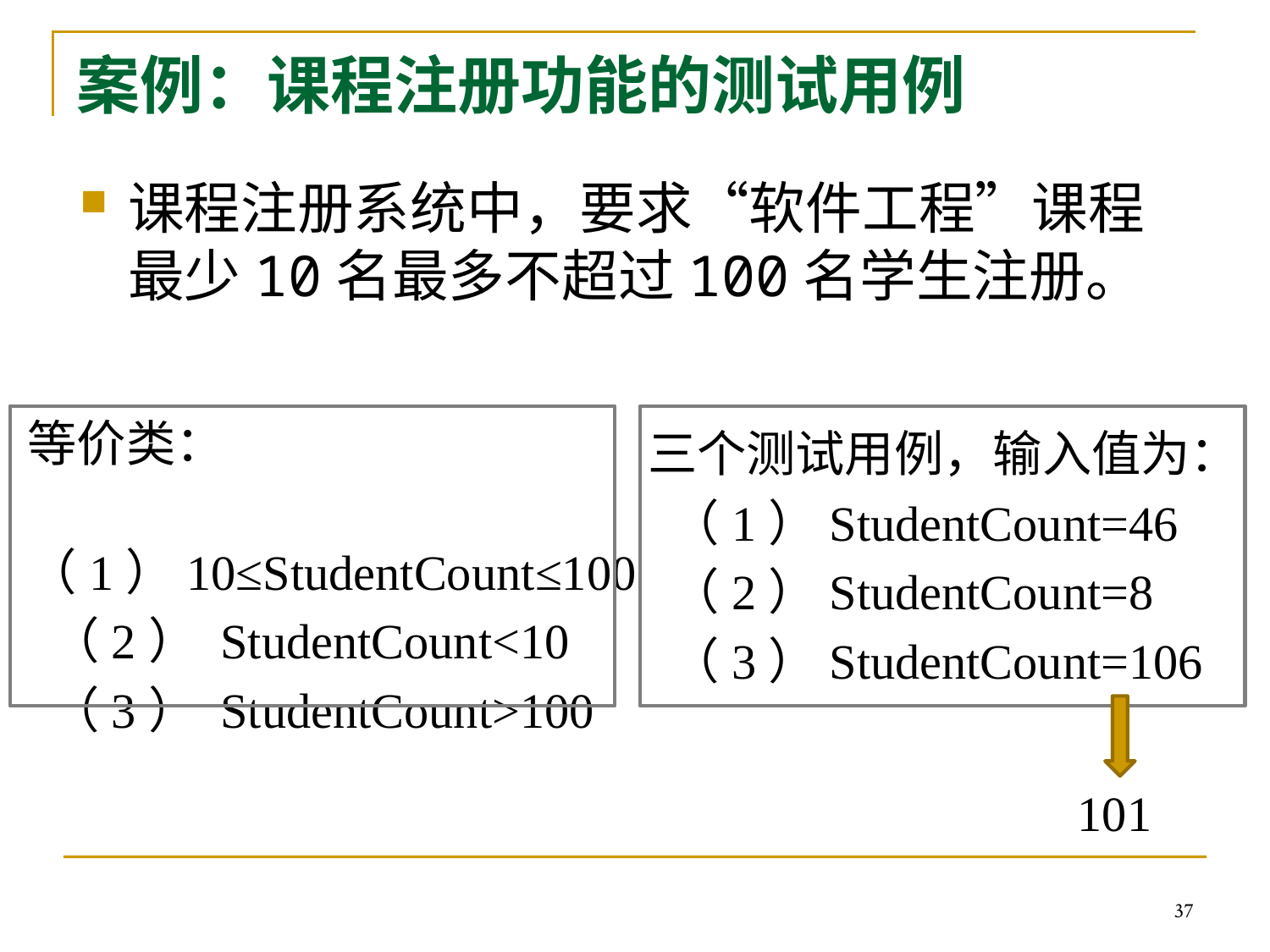

# 案例：课程注册功能的测试用例
课程注册系统中，要求“软件工程”课程最少10名最多不超过100名学生注册。

等价类：
 （1）10≤StudentCount≤100
 （2） StudentCount<10
 （3） StudentCount>100

三个测试用例，输入值为：
 （1）StudentCount=46
 （2）StudentCount=8
 （3）StudentCount=106

101
37